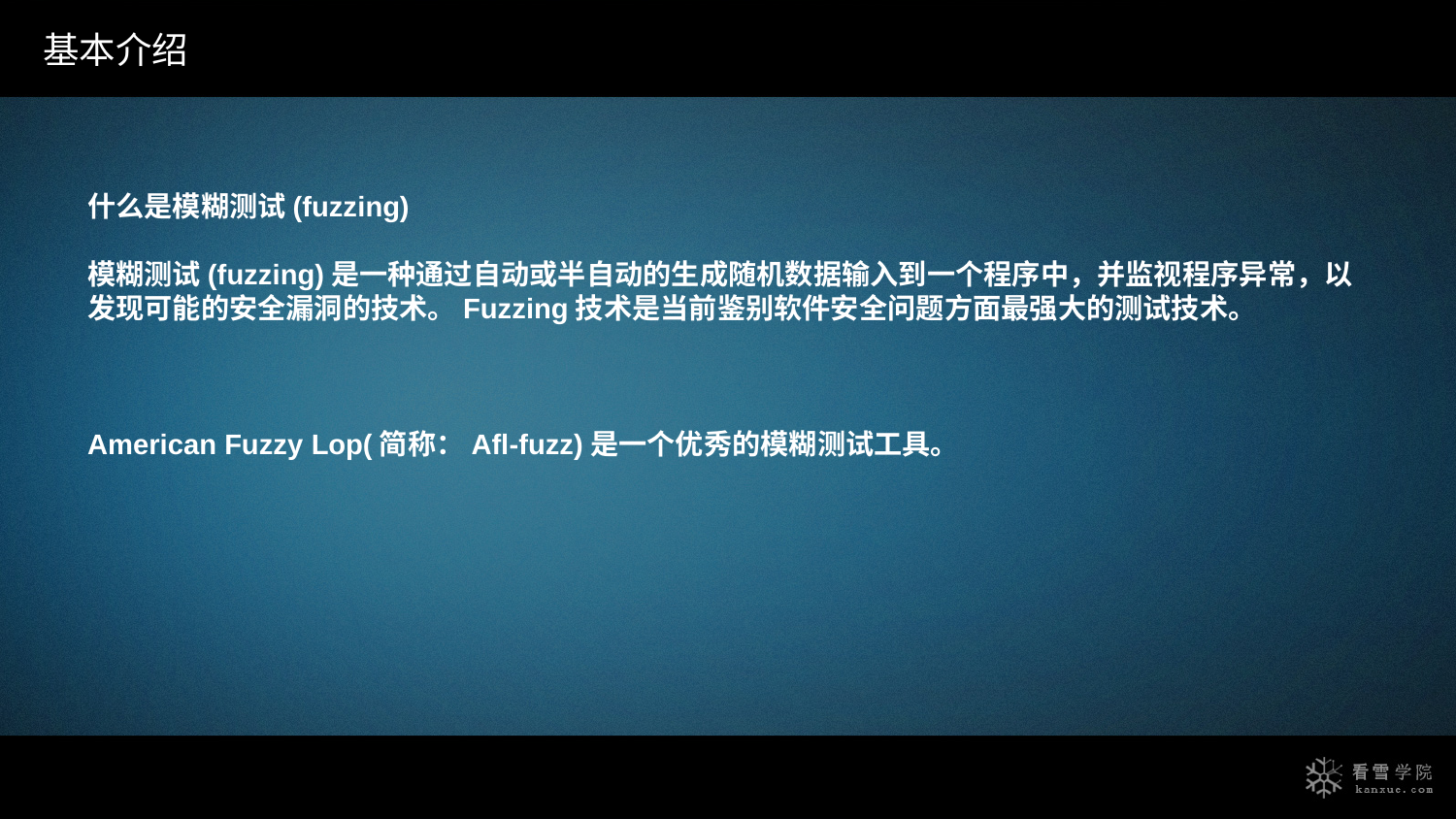

基本介绍
什么是模糊测试(fuzzing)

模糊测试(fuzzing)是一种通过自动或半自动的生成随机数据输入到一个程序中，并监视程序异常，以发现可能的安全漏洞的技术。Fuzzing技术是当前鉴别软件安全问题方面最强大的测试技术。

American Fuzzy Lop(简称：Afl-fuzz)是一个优秀的模糊测试工具。